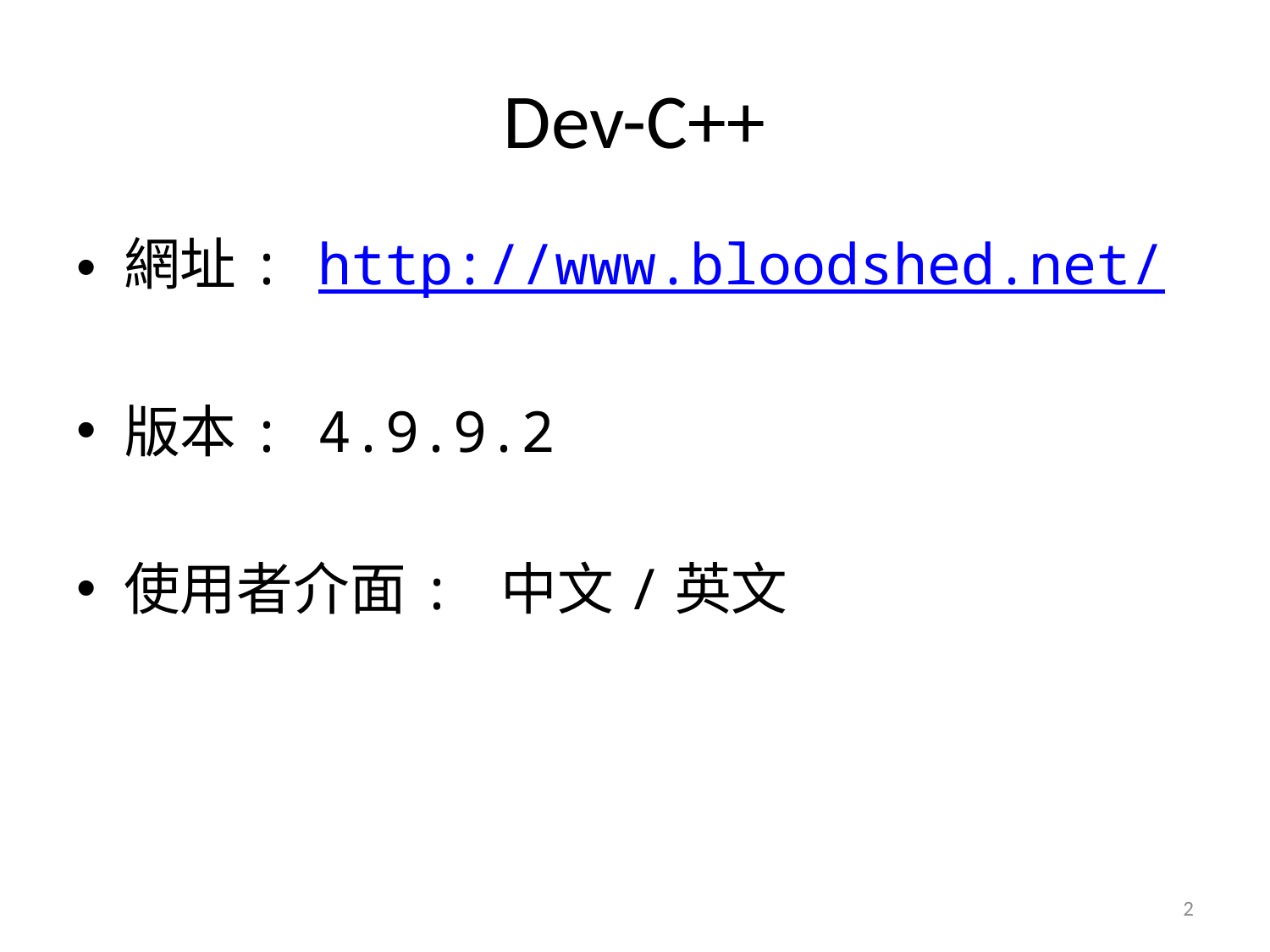

# Dev-C++
網址: http://www.bloodshed.net/

版本: 4.9.9.2

使用者介面: 中文/英文
2